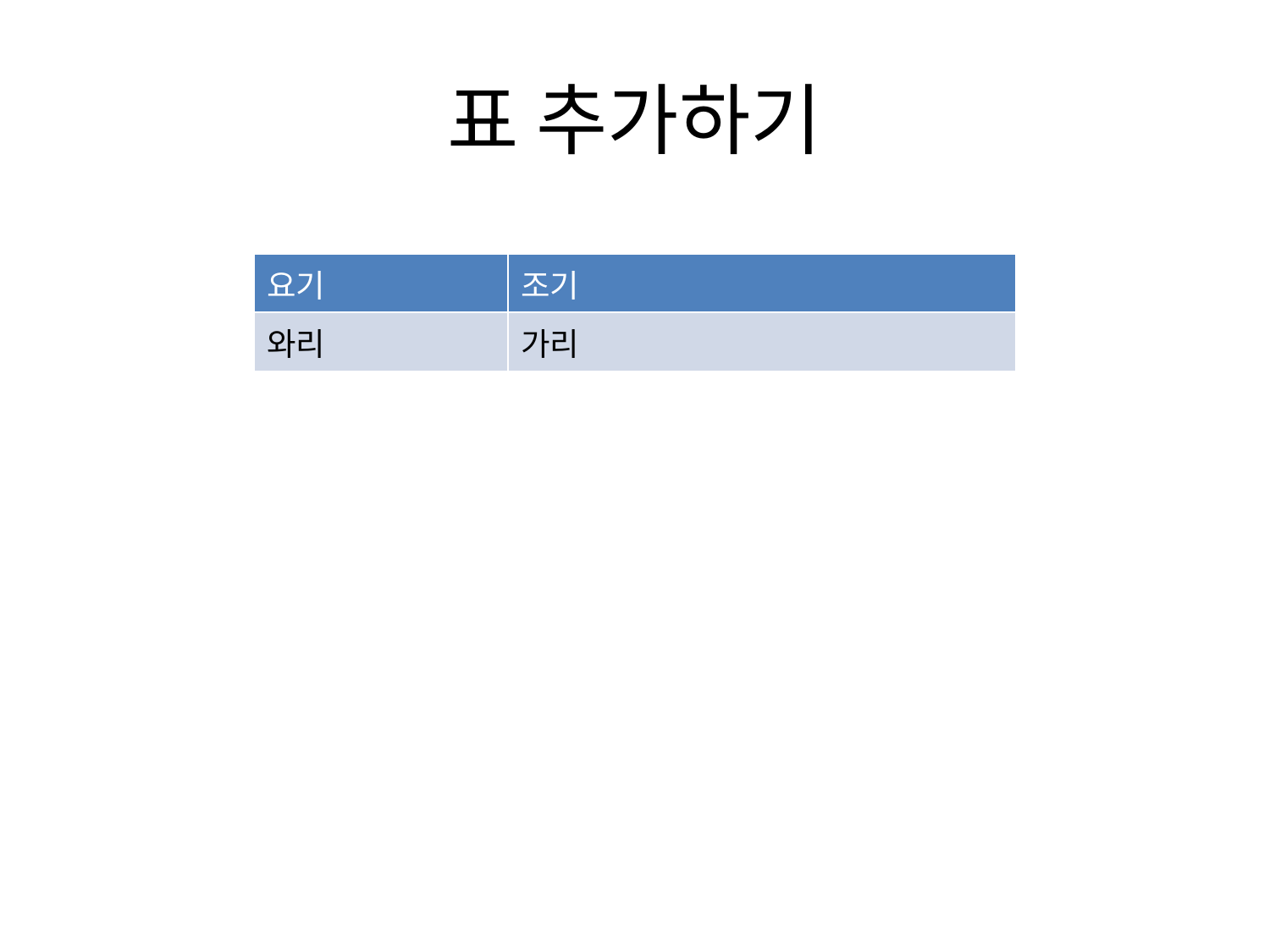

# 표 추가하기
| 요기 | 조기 |
| --- | --- |
| 와리 | 가리 |